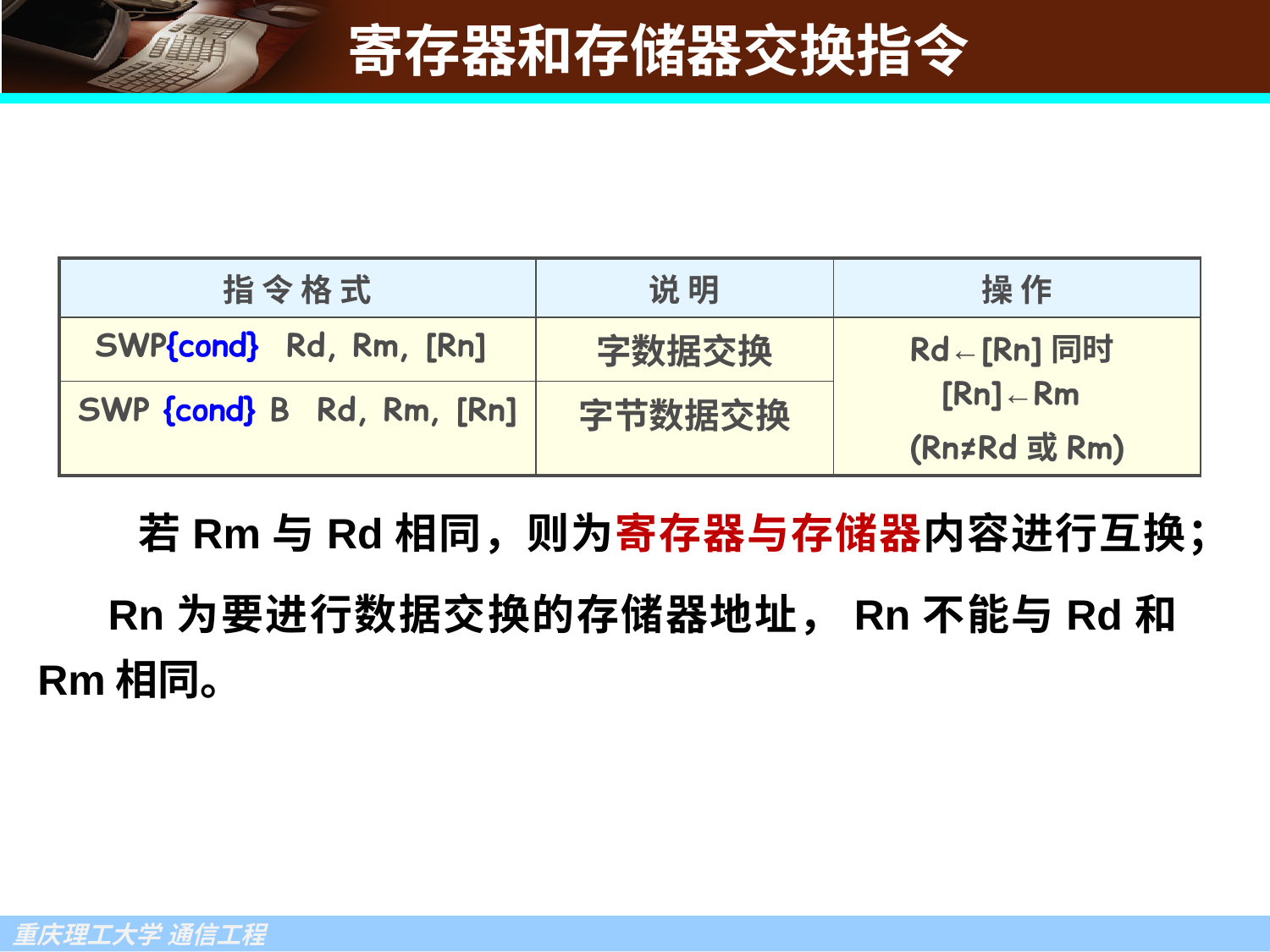

# 寄存器和存储器交换指令
| 指 令 格 式 | 说 明 | 操 作 |
| --- | --- | --- |
| SWP{cond} Rd, Rm, [Rn] | 字数据交换 | Rd←[Rn]同时[Rn]←Rm (Rn≠Rd或Rm) |
| SWP {cond} B Rd, Rm, [Rn] | 字节数据交换 |  |
  若Rm与Rd相同，则为寄存器与存储器内容进行互换；
  Rn为要进行数据交换的存储器地址，Rn不能与Rd和Rm相同。